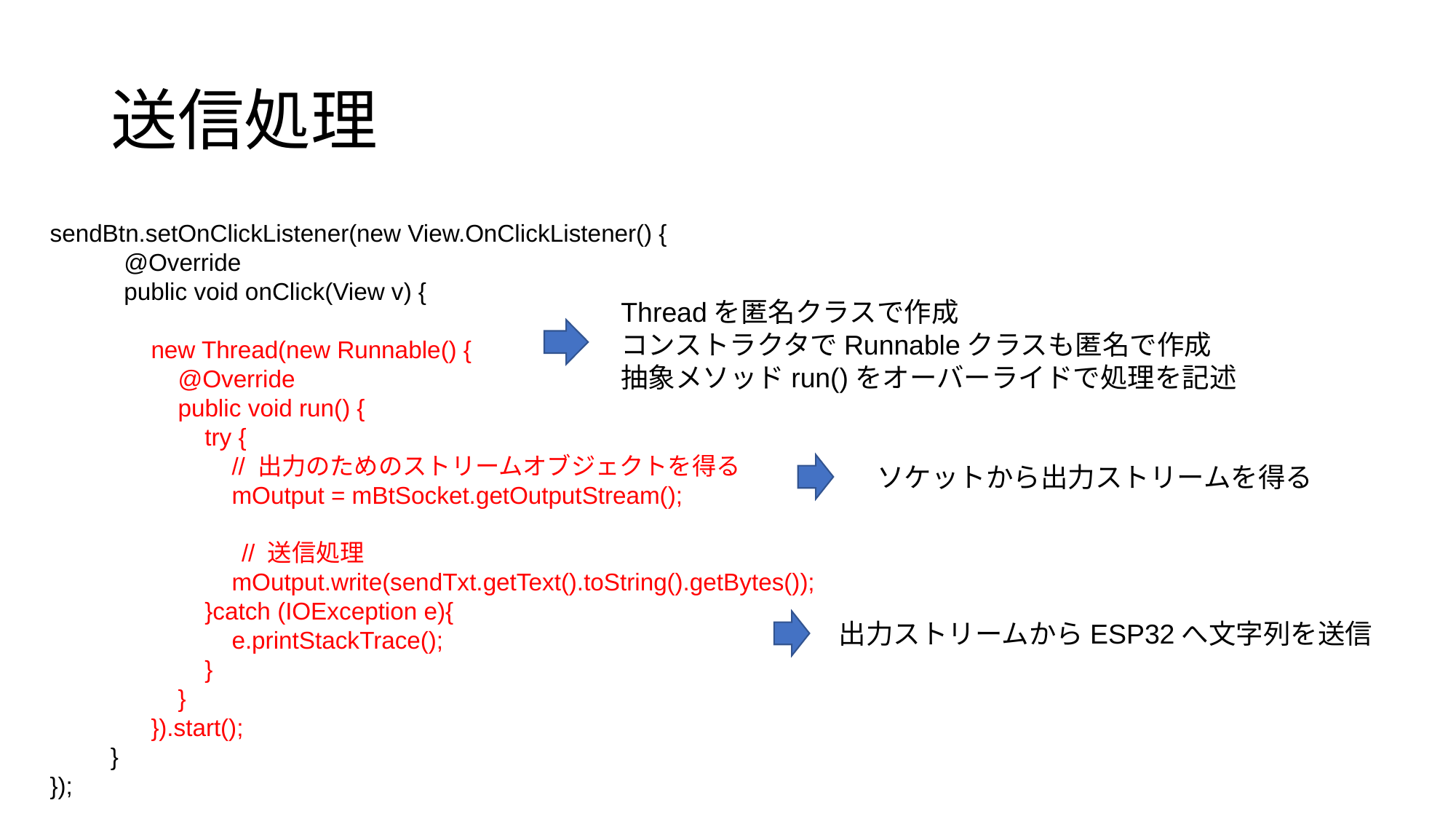

# 送信処理
 sendBtn.setOnClickListener(new View.OnClickListener() {
            @Override
            public void onClick(View v) {

                new Thread(new Runnable() {
                    @Override
                    public void run() {
                        try {
                            // 出力のためのストリームオブジェクトを得る
                            mOutput = mBtSocket.getOutputStream();

	　　　  // 送信処理
                            mOutput.write(sendTxt.getText().toString().getBytes());
                        }catch (IOException e){
                            e.printStackTrace();
                        }
                    }
                }).start();
          }
 });
Threadを匿名クラスで作成
コンストラクタでRunnableクラスも匿名で作成
抽象メソッドrun()をオーバーライドで処理を記述

ソケットから出力ストリームを得る

出力ストリームからESP32へ文字列を送信